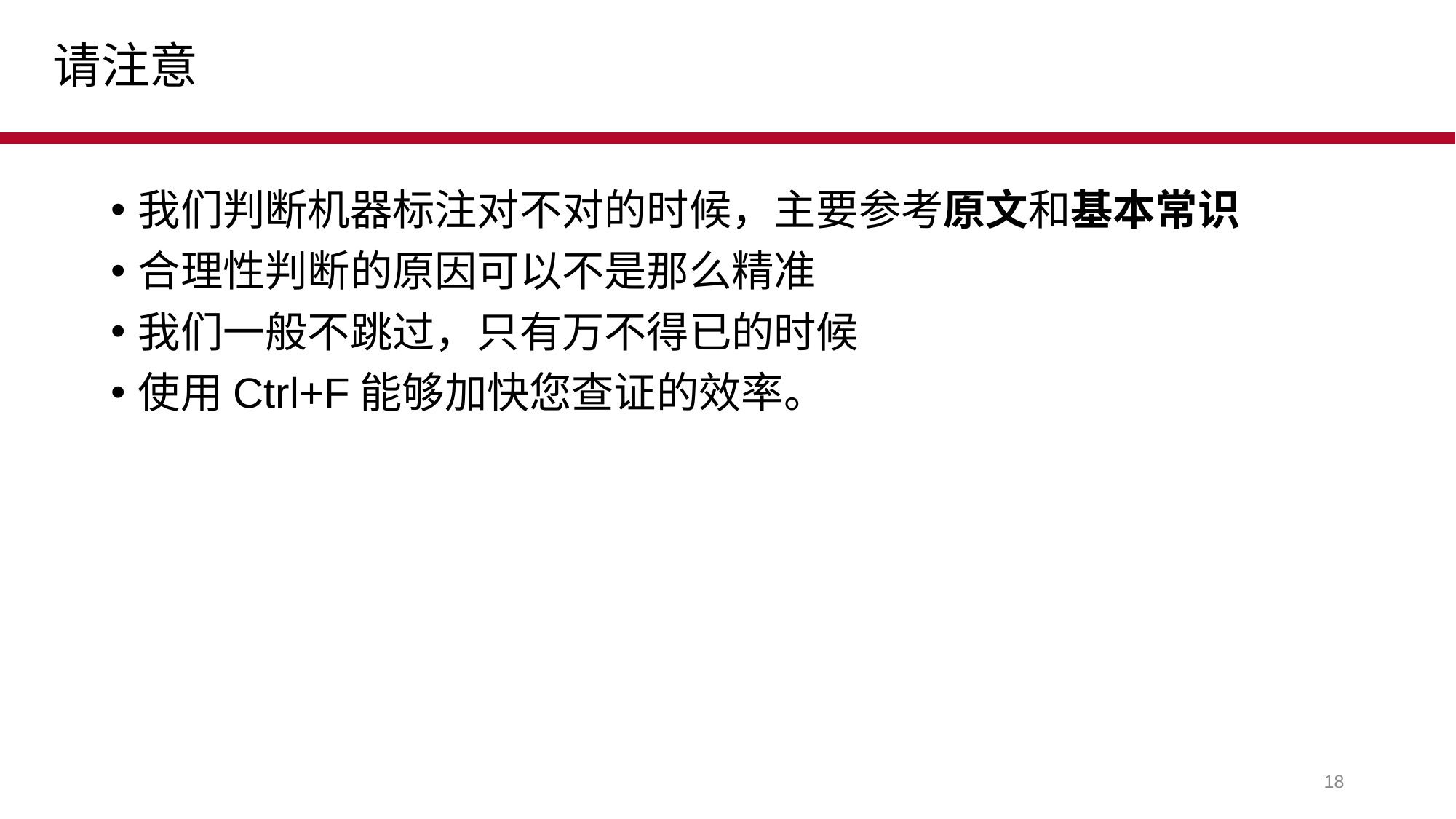

# 请注意
我们判断机器标注对不对的时候，主要参考原文和基本常识
合理性判断的原因可以不是那么精准
我们一般不跳过，只有万不得已的时候
使用Ctrl+F能够加快您查证的效率。
18